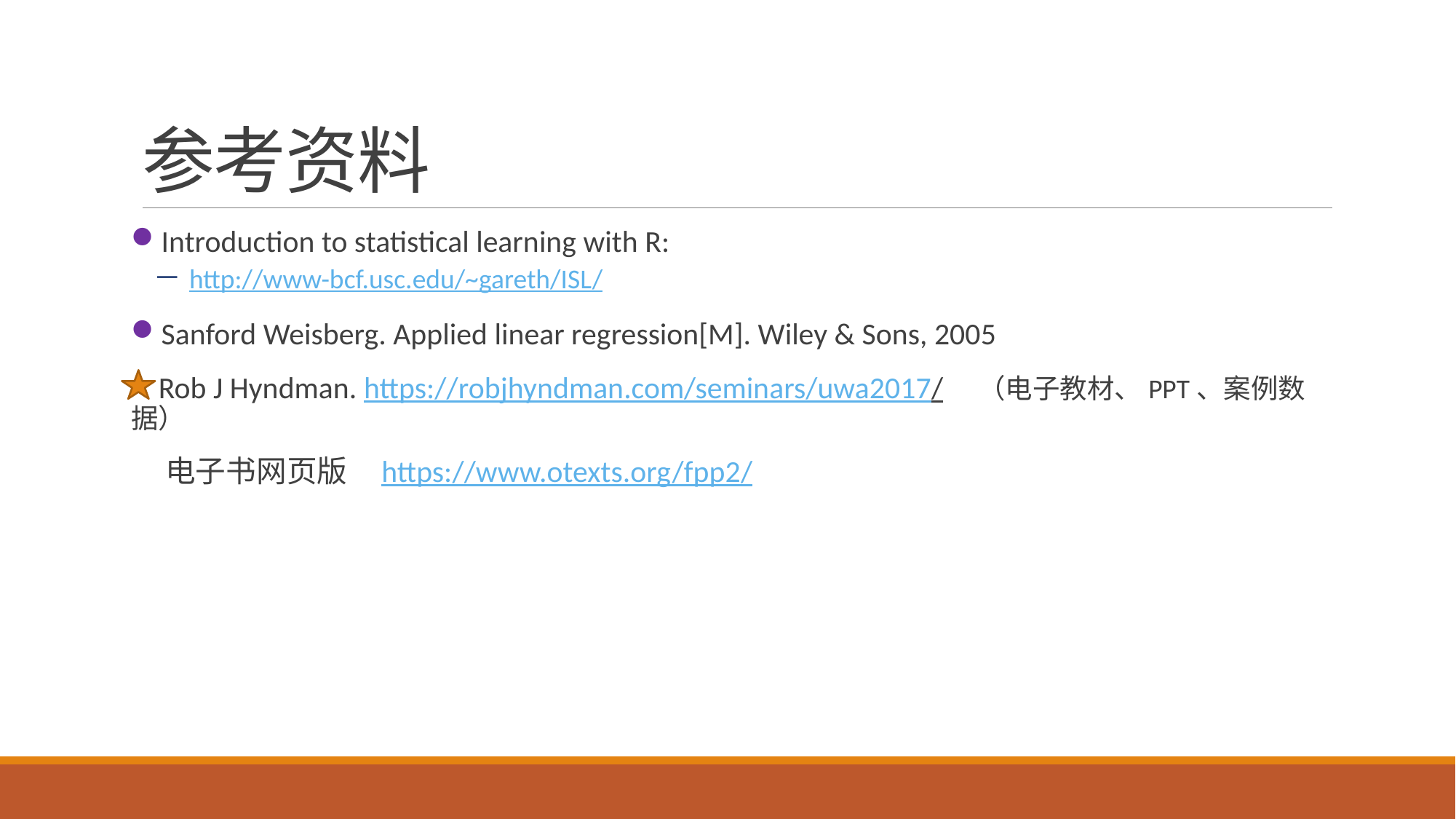

# 参考资料
Introduction to statistical learning with R:
http://www-bcf.usc.edu/~gareth/ISL/
Sanford Weisberg. Applied linear regression[M]. Wiley & Sons, 2005
    Rob J Hyndman. https://robjhyndman.com/seminars/uwa2017/    （电子教材、PPT、案例数据）
    电子书网页版    https://www.otexts.org/fpp2/